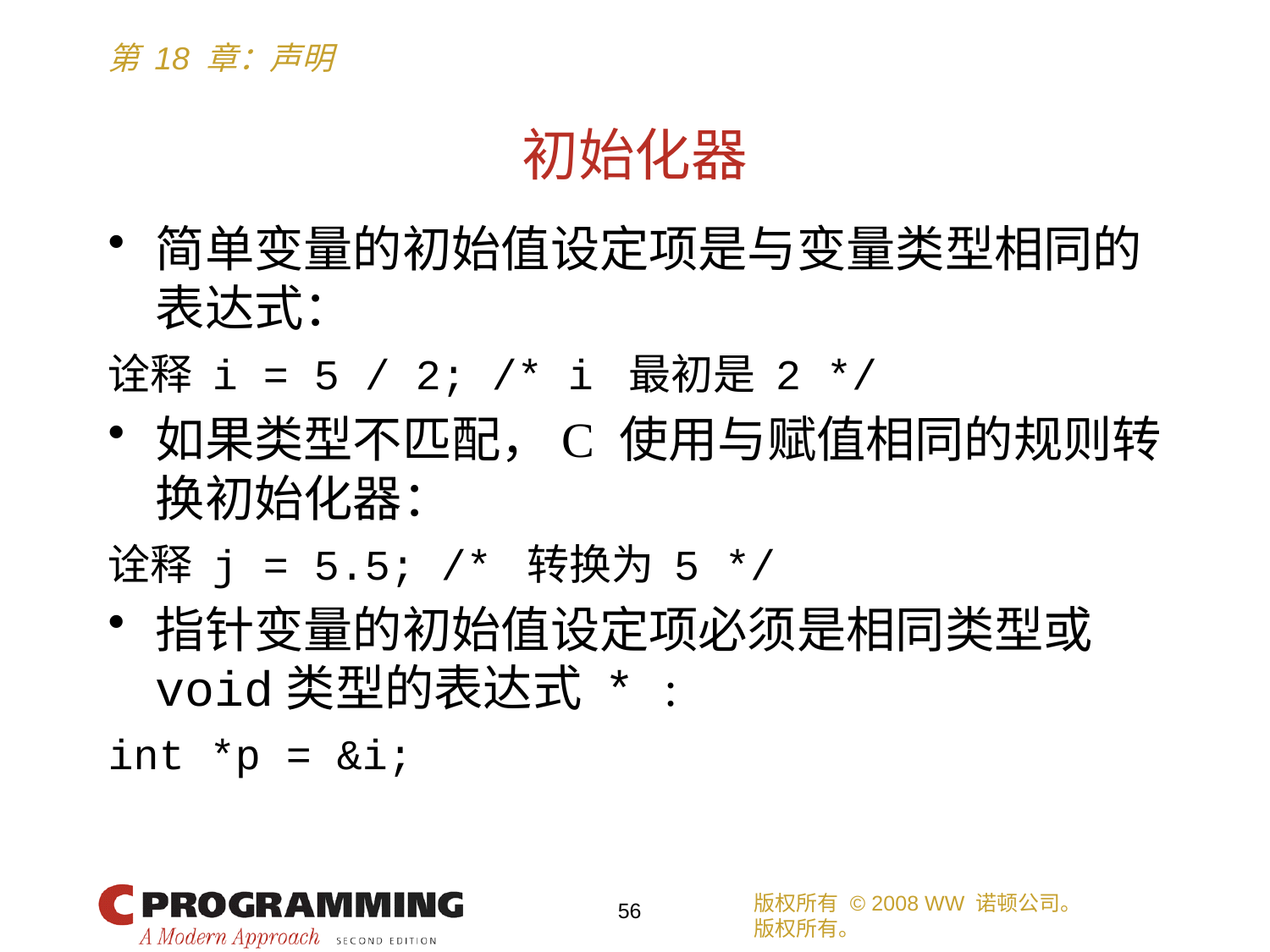

# 初始化器
简单变量的初始值设定项是与变量类型相同的表达式：
诠释 i = 5 / 2; /* i 最初是 2 */
如果类型不匹配，C 使用与赋值相同的规则转换初始化器：
诠释 j = 5.5; /* 转换为 5 */
指针变量的初始值设定项必须是相同类型或void类型的表达式 * :
int *p = &i;
版权所有 © 2008 WW 诺顿公司。
版权所有。
56